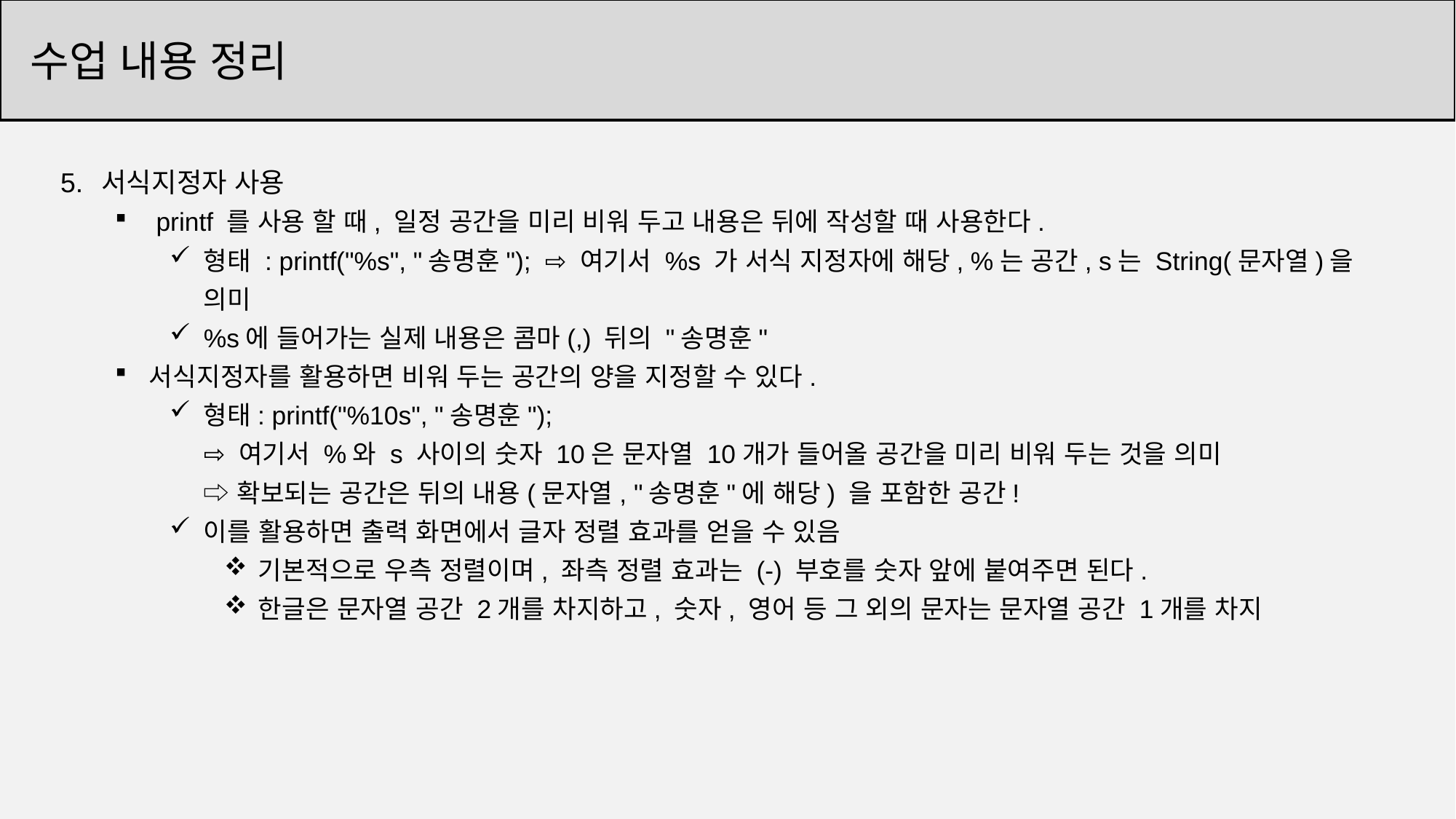

수업 내용 정리
서식지정자 사용
printf 를 사용 할 때, 일정 공간을 미리 비워 두고 내용은 뒤에 작성할 때 사용한다.
형태 : printf("%s", "송명훈");  ⇨ 여기서 %s 가 서식 지정자에 해당, %는 공간, s는 String(문자열)을 의미
%s에 들어가는 실제 내용은 콤마(,) 뒤의 "송명훈"
서식지정자를 활용하면 비워 두는 공간의 양을 지정할 수 있다.
형태: printf("%10s", "송명훈");
⇨ 여기서 %와 s 사이의 숫자 10은 문자열 10개가 들어올 공간을 미리 비워 두는 것을 의미
⇨ 확보되는 공간은 뒤의 내용(문자열, "송명훈"에 해당) 을 포함한 공간!
이를 활용하면 출력 화면에서 글자 정렬 효과를 얻을 수 있음
기본적으로 우측 정렬이며, 좌측 정렬 효과는 (-) 부호를 숫자 앞에 붙여주면 된다.
한글은 문자열 공간 2개를 차지하고, 숫자, 영어 등 그 외의 문자는 문자열 공간 1개를 차지